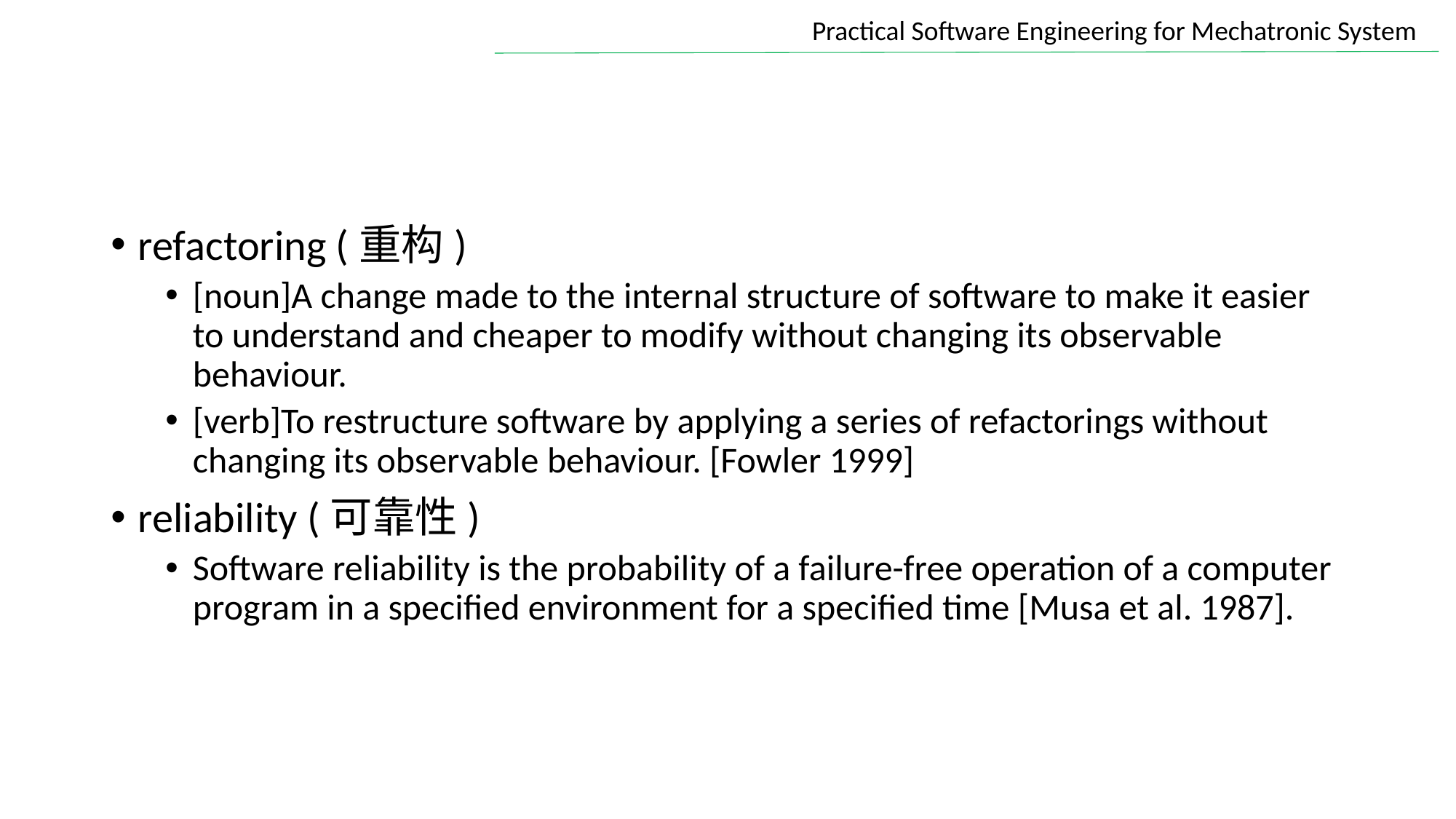

#
refactoring (重构)
[noun]A change made to the internal structure of software to make it easier to understand and cheaper to modify without changing its observable behaviour.
[verb]To restructure software by applying a series of refactorings without changing its observable behaviour. [Fowler 1999]
reliability (可靠性)
Software reliability is the probability of a failure-free operation of a computer program in a specified environment for a specified time [Musa et al. 1987].

22